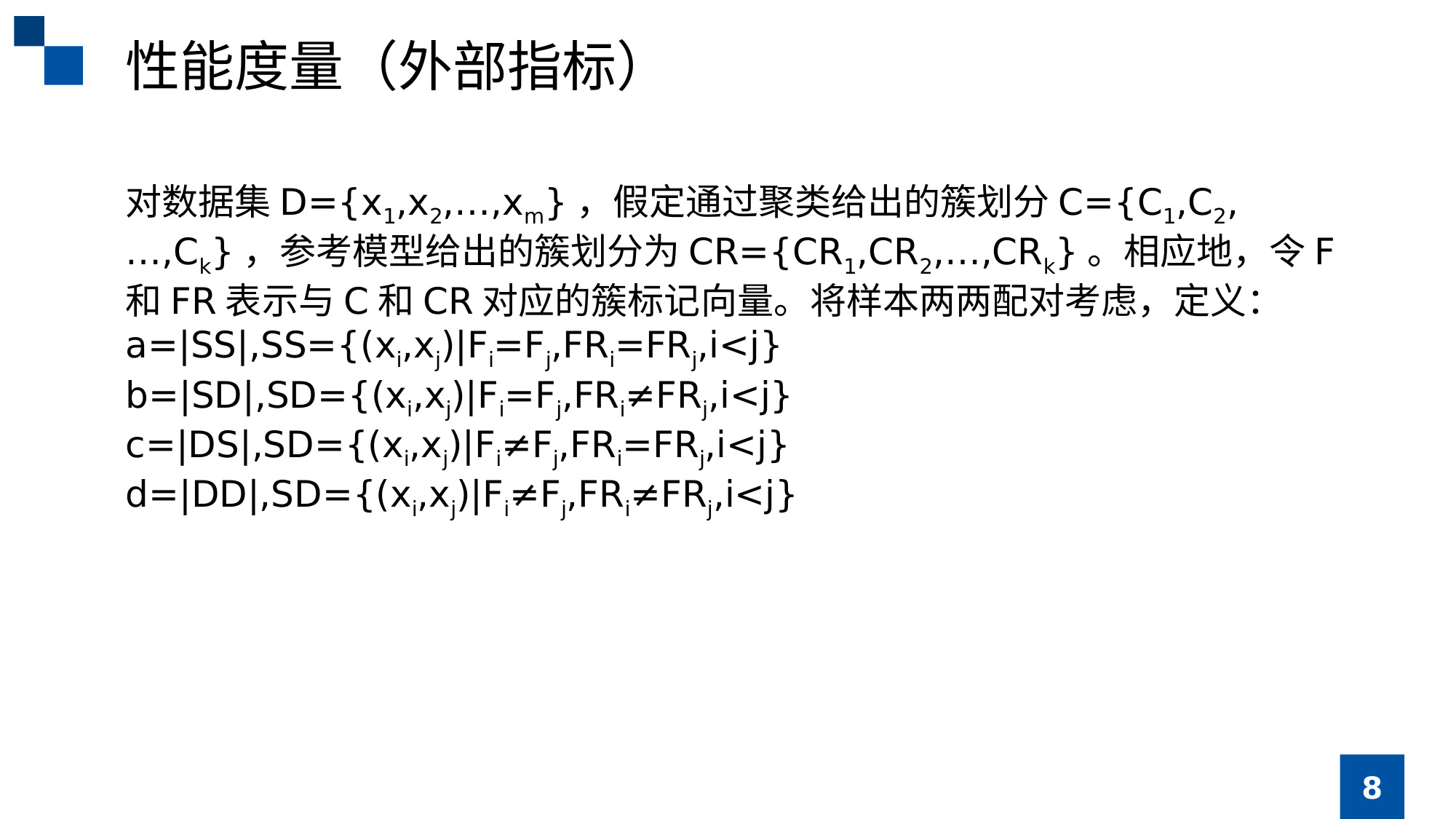

性能度量（外部指标）

对数据集D={x1,x2,…,xm}，假定通过聚类给出的簇划分C={C1,C2,…,Ck}，参考模型给出的簇划分为CR={CR1,CR2,…,CRk}。相应地，令F和FR表示与C和CR对应的簇标记向量。将样本两两配对考虑，定义：
a=|SS|,SS={(xi,xj)|Fi=Fj,FRi=FRj,i<j}
b=|SD|,SD={(xi,xj)|Fi=Fj,FRi≠FRj,i<j}
c=|DS|,SD={(xi,xj)|Fi≠Fj,FRi=FRj,i<j}
d=|DD|,SD={(xi,xj)|Fi≠Fj,FRi≠FRj,i<j}

8